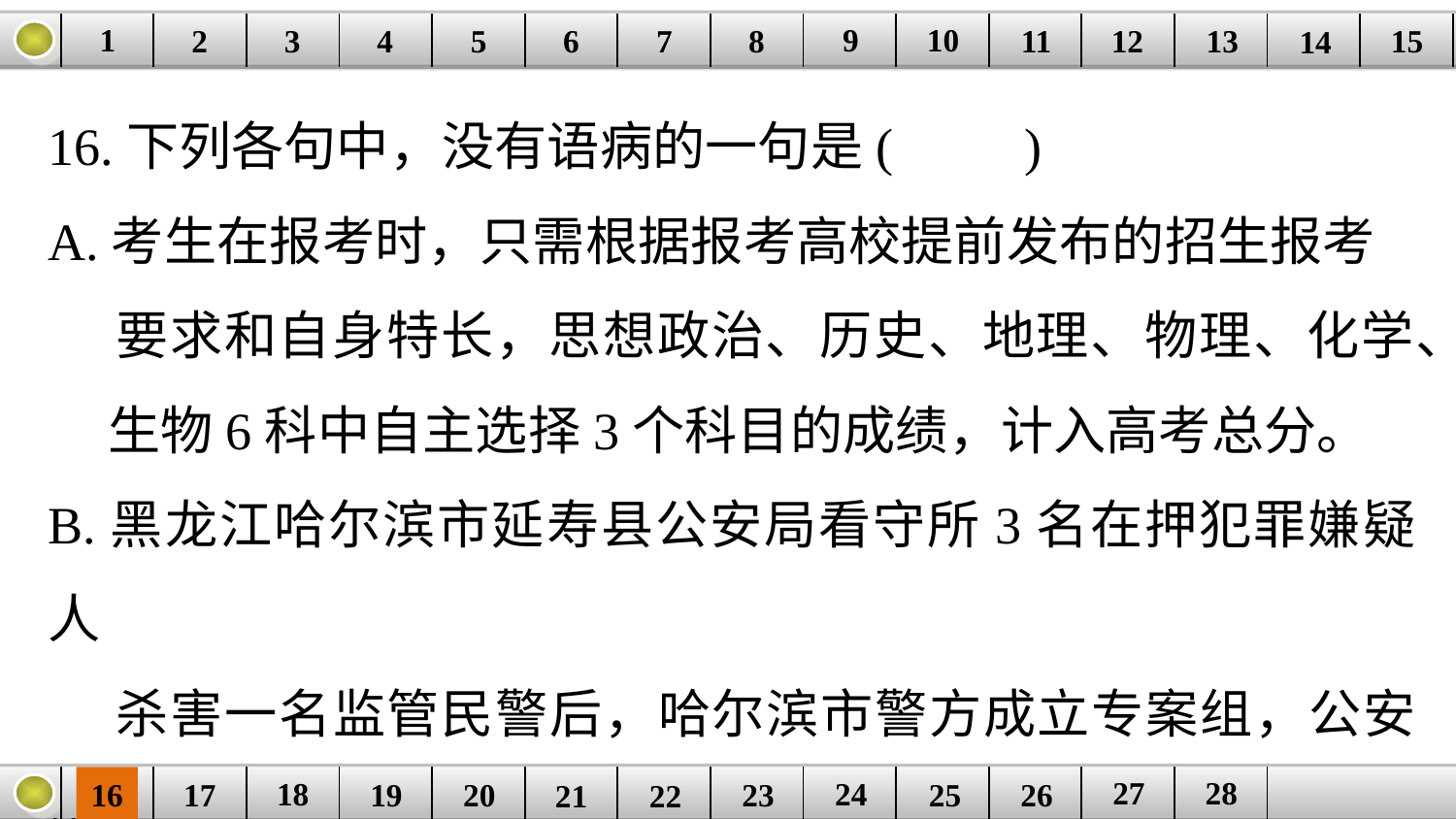

9
10
1
3
4
5
6
8
11
2
12
15
|  |  |  |  |  |  |  |  |  |  |  |  |  |  |  |
| --- | --- | --- | --- | --- | --- | --- | --- | --- | --- | --- | --- | --- | --- | --- |
7
13
14

16.下列各句中，没有语病的一句是(　　)
A.考生在报考时，只需根据报考高校提前发布的招生报考
    要求和自身特长，思想政治、历史、地理、物理、化学、
    生物6科中自主选择3个科目的成绩，计入高考总分。
B.黑龙江哈尔滨市延寿县公安局看守所3名在押犯罪嫌疑人
    杀害一名监管民警后，哈尔滨市警方成立专案组，公安部
    刑侦局派员来哈指导案件侦破。

27
28
18
24
16
25
26
|  |  |  |  |  |  |  |  |  |  |  |  |  |
| --- | --- | --- | --- | --- | --- | --- | --- | --- | --- | --- | --- | --- |
23
17
19
20
21
22